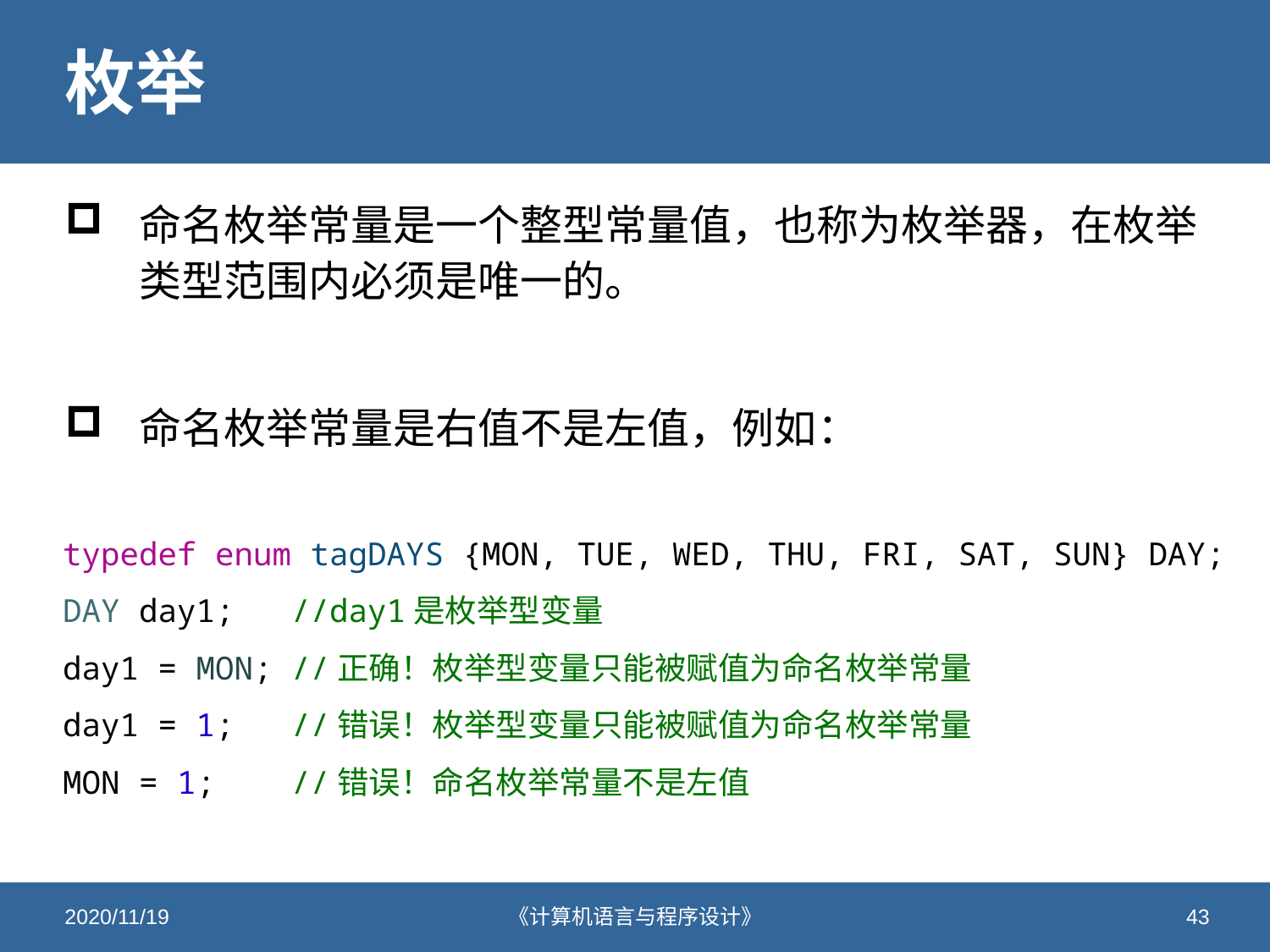

# 枚举
命名枚举常量是一个整型常量值，也称为枚举器，在枚举类型范围内必须是唯一的。

命名枚举常量是右值不是左值，例如：
typedef enum tagDAYS {MON, TUE, WED, THU, FRI, SAT, SUN} DAY;
DAY day1;   //day1是枚举型变量
day1 = MON; //正确！枚举型变量只能被赋值为命名枚举常量
day1 = 1;   //错误！枚举型变量只能被赋值为命名枚举常量
MON = 1;    //错误！命名枚举常量不是左值

2020/11/19
《计算机语言与程序设计》
43